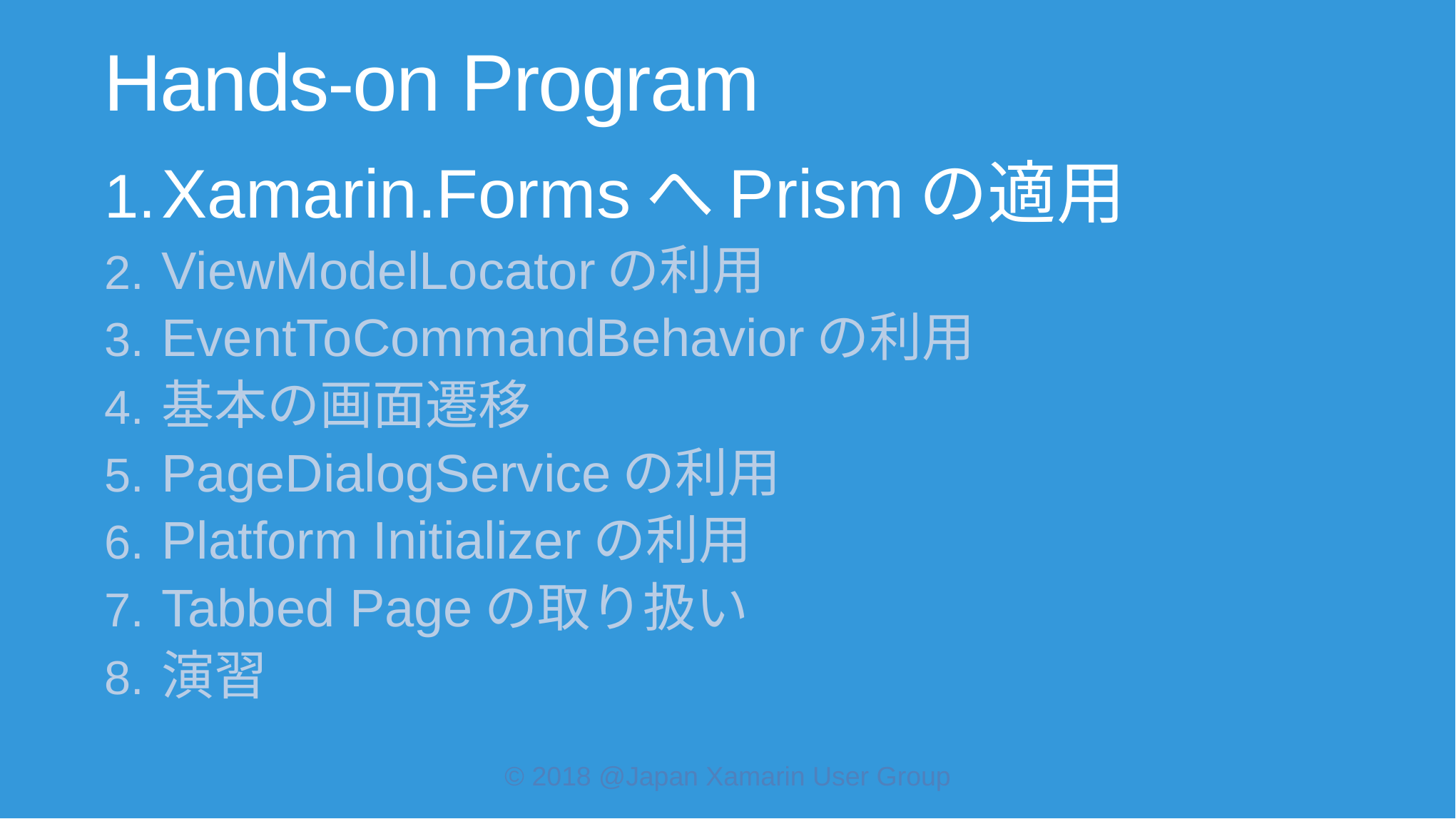

# Hands-on Program
Xamarin.FormsへPrismの適用
ViewModelLocatorの利用
EventToCommandBehaviorの利用
基本の画面遷移
PageDialogServiceの利用
Platform Initializerの利用
Tabbed Pageの取り扱い
演習